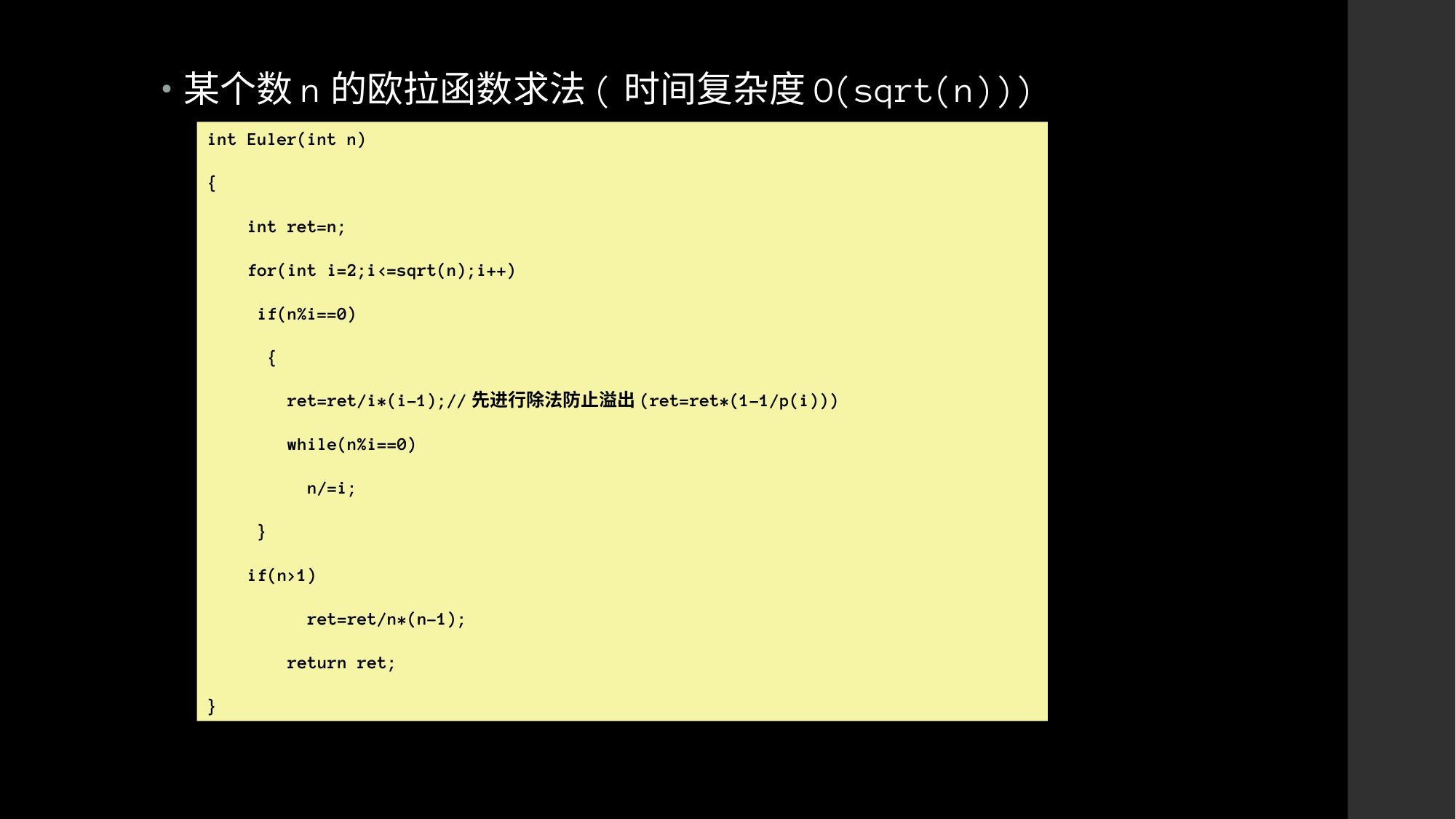

某个数n的欧拉函数求法(时间复杂度O(sqrt(n)))
int Euler(int n)

{

    int ret=n;

    for(int i=2;i<=sqrt(n);i++)

     if(n%i==0)

      {

        ret=ret/i*(i-1);//先进行除法防止溢出(ret=ret*(1-1/p(i)))

        while(n%i==0)

          n/=i;

     }

    if(n>1)

          ret=ret/n*(n-1);

        return ret;

}
15